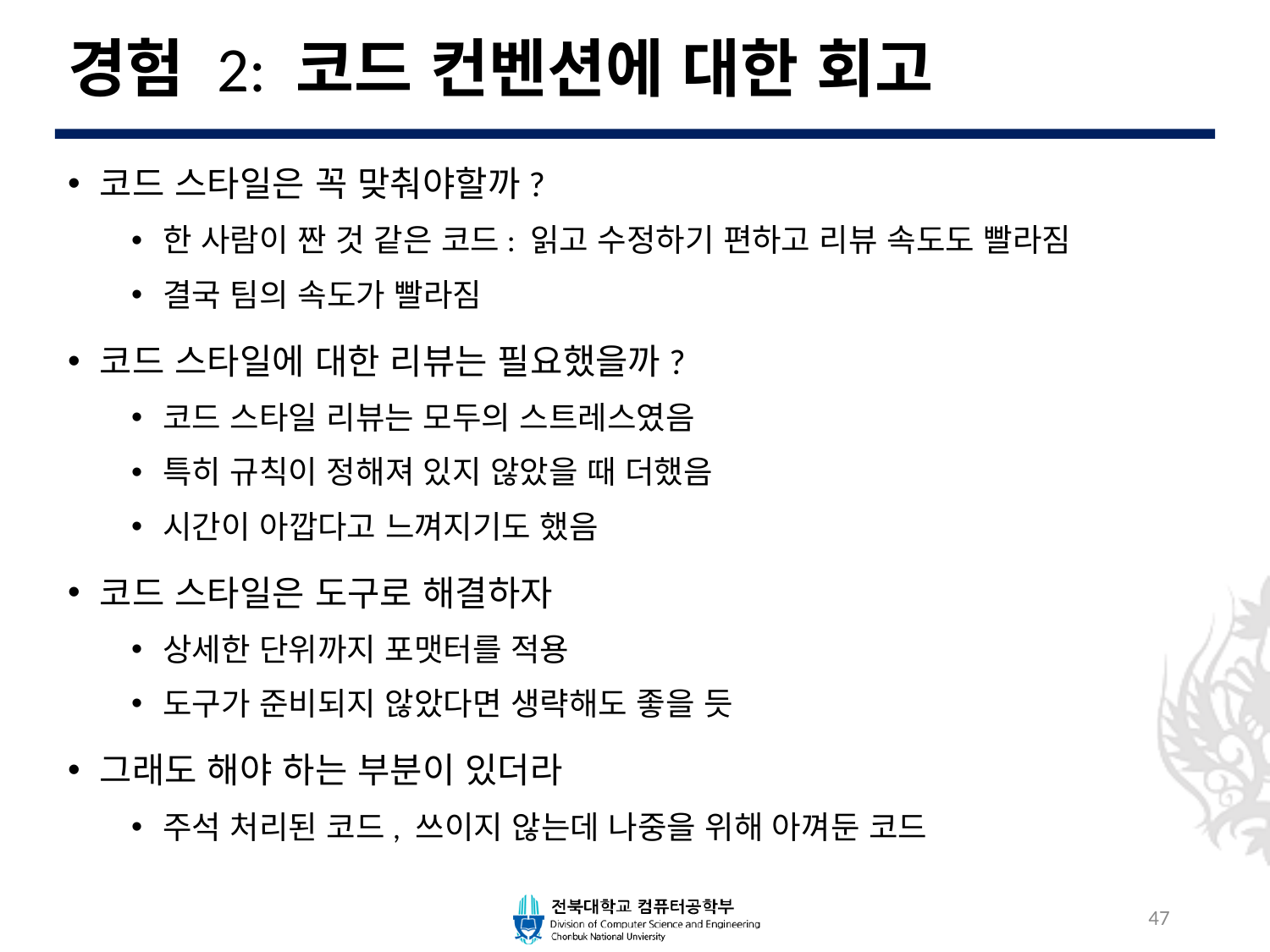

# 경험 2: 코드 컨벤션에 대한 회고
코드 스타일은 꼭 맞춰야할까?
한 사람이 짠 것 같은 코드: 읽고 수정하기 편하고 리뷰 속도도 빨라짐
결국 팀의 속도가 빨라짐
코드 스타일에 대한 리뷰는 필요했을까?
코드 스타일 리뷰는 모두의 스트레스였음
특히 규칙이 정해져 있지 않았을 때 더했음
시간이 아깝다고 느껴지기도 했음
코드 스타일은 도구로 해결하자
상세한 단위까지 포맷터를 적용
도구가 준비되지 않았다면 생략해도 좋을 듯
그래도 해야 하는 부분이 있더라
주석 처리된 코드, 쓰이지 않는데 나중을 위해 아껴둔 코드
47